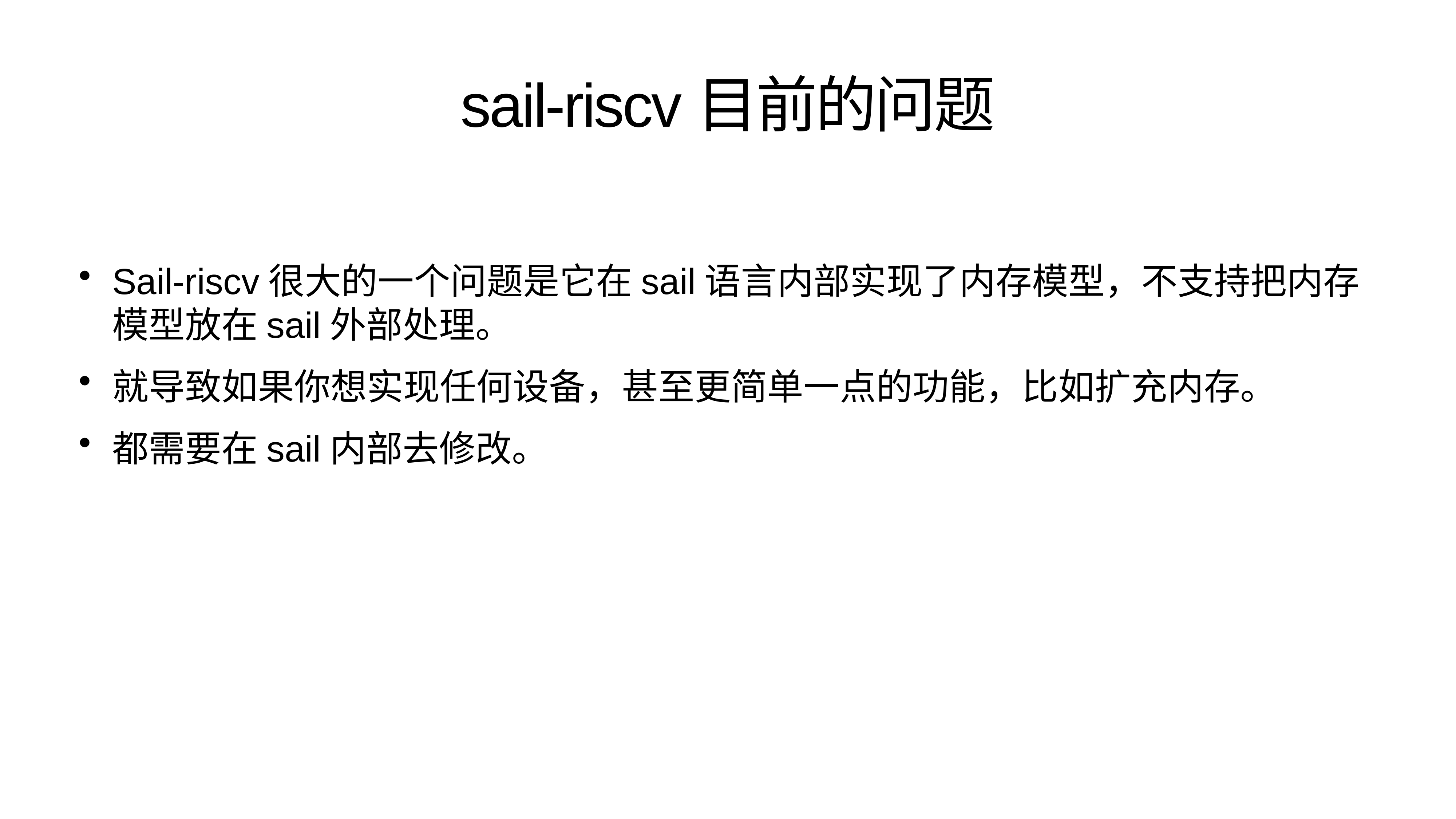

# sail-riscv目前的问题

Sail-riscv很大的一个问题是它在sail语言内部实现了内存模型，不支持把内存模型放在sail外部处理。
就导致如果你想实现任何设备，甚至更简单一点的功能，比如扩充内存。
都需要在sail内部去修改。